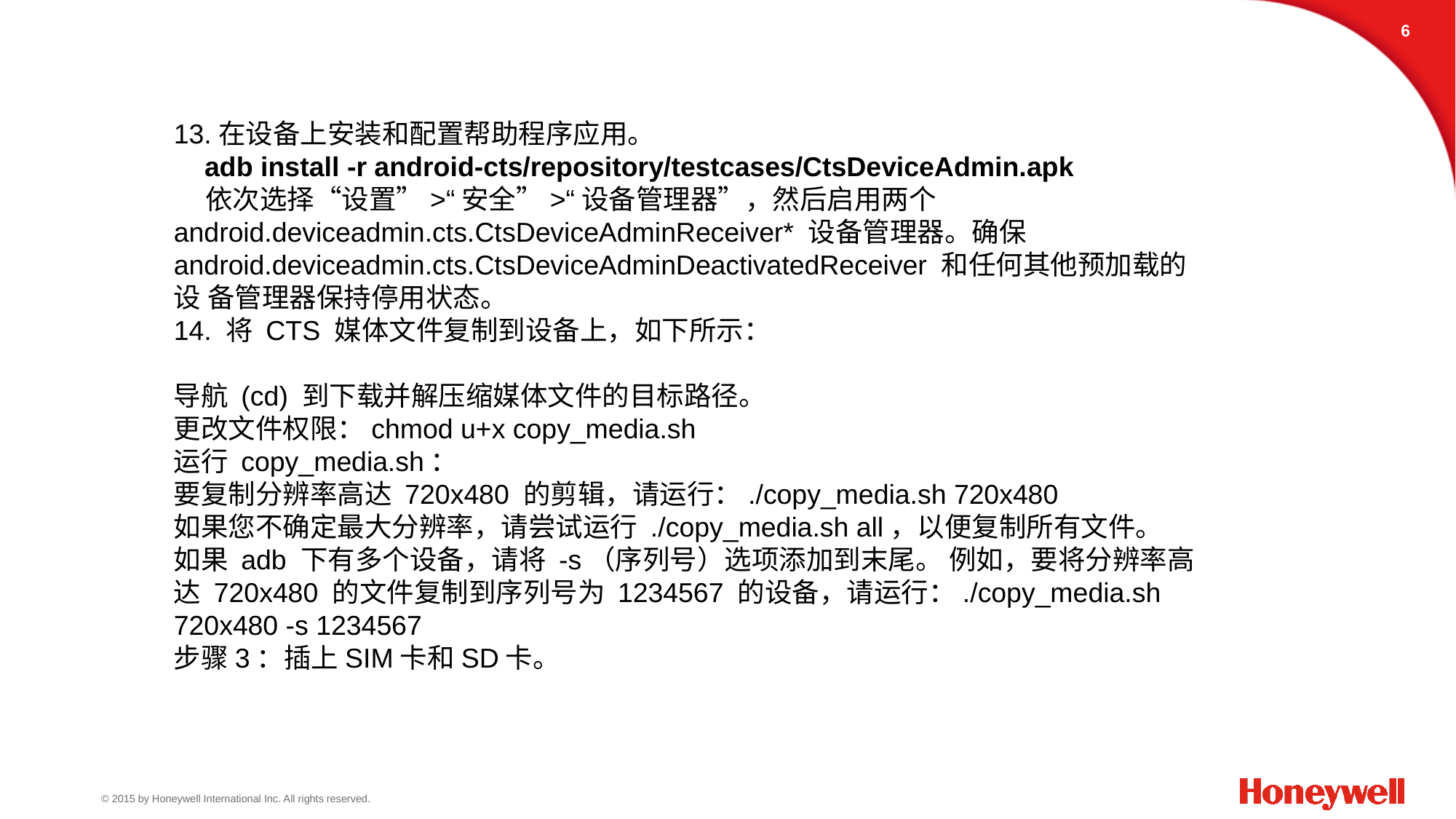

6
13.在设备上安装和配置帮助程序应用。
    adb install -r android-cts/repository/testcases/CtsDeviceAdmin.apk
    依次选择“设置”>“安全”>“设备管理器”，然后启用两个         android.deviceadmin.cts.CtsDeviceAdminReceiver* 设备管理器。确保 android.deviceadmin.cts.CtsDeviceAdminDeactivatedReceiver 和任何其他预加载的设 备管理器保持停用状态。
14. 将 CTS 媒体文件复制到设备上，如下所示：

导航 (cd) 到下载并解压缩媒体文件的目标路径。
更改文件权限：chmod u+x copy_media.sh
运行 copy_media.sh：
要复制分辨率高达 720x480 的剪辑，请运行：./copy_media.sh 720x480
如果您不确定最大分辨率，请尝试运行 ./copy_media.sh all，以便复制所有文件。
如果 adb 下有多个设备，请将 -s（序列号）选项添加到末尾。 例如，要将分辨率高达 720x480 的文件复制到序列号为 1234567 的设备，请运行：./copy_media.sh 720x480 -s 1234567
步骤3：插上SIM卡和SD卡。